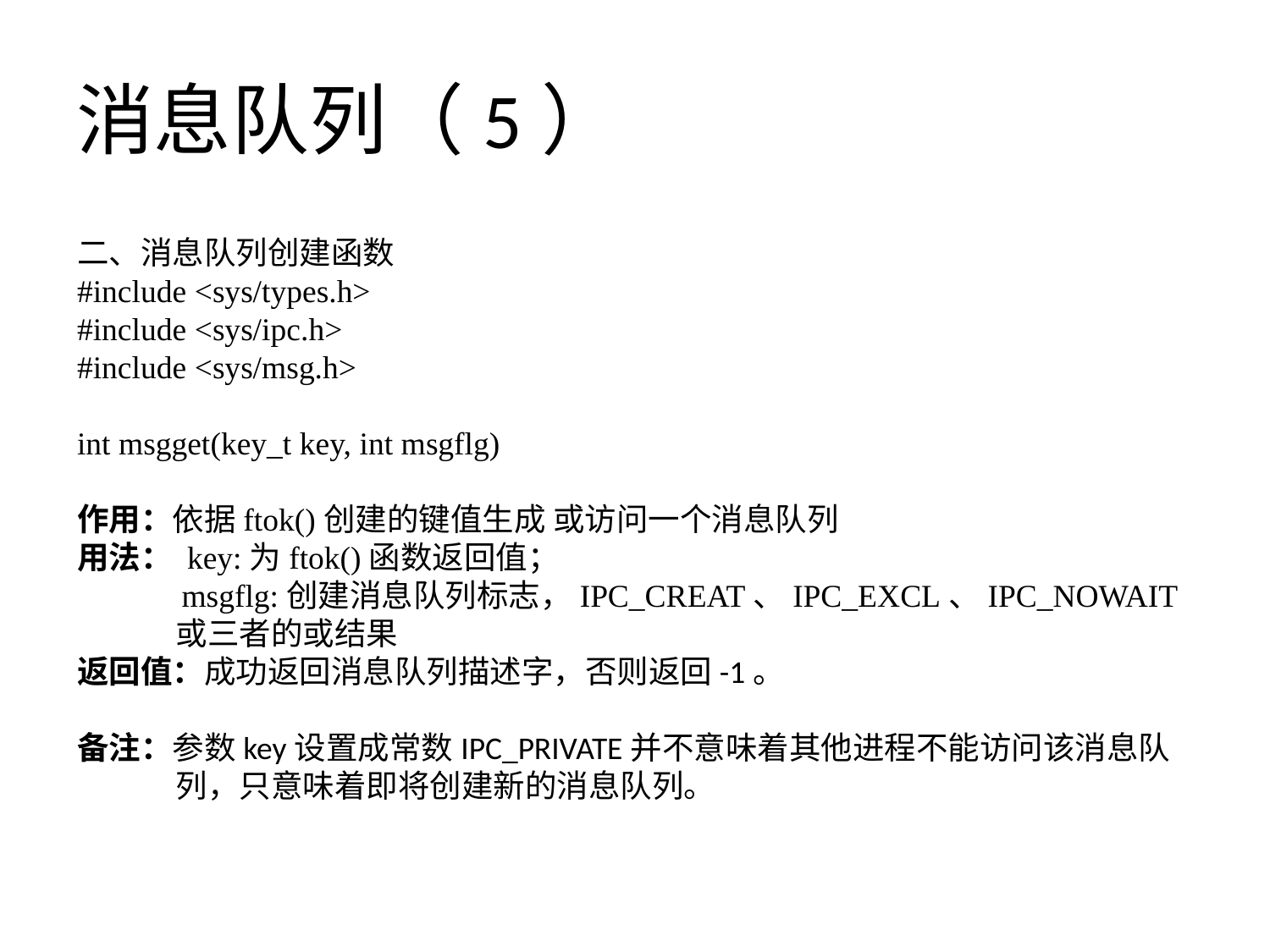

# 消息队列（5）
二、消息队列创建函数
#include <sys/types.h>
#include <sys/ipc.h>
#include <sys/msg.h>

int msgget(key_t key, int msgflg)

作用：依据ftok()创建的键值生成 或访问一个消息队列
用法： key:为ftok()函数返回值；
             msgflg:创建消息队列标志，IPC_CREAT、IPC_EXCL、IPC_NOWAIT或三者的或结果
返回值：成功返回消息队列描述字，否则返回-1。

备注：参数key设置成常数IPC_PRIVATE并不意味着其他进程不能访问该消息队列，只意味着即将创建新的消息队列。